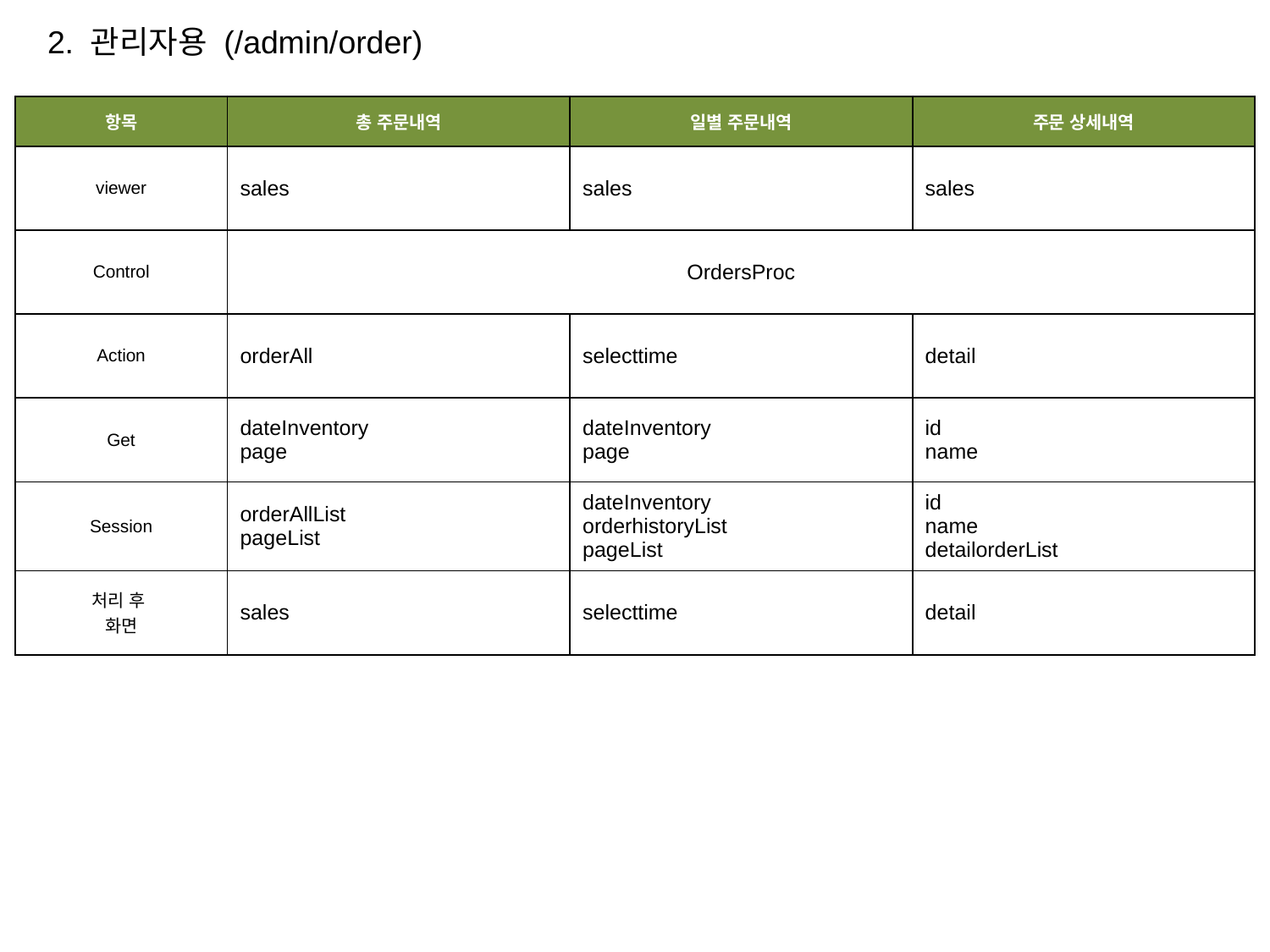

2. 관리자용 (/admin/order)
| 항목 | 총 주문내역 | 일별 주문내역 | 주문 상세내역 |
| --- | --- | --- | --- |
| viewer | sales | sales | sales |
| Control | OrdersProc |  |  |
| Action | orderAll | selecttime | detail |
| Get | dateInventory page | dateInventory page | id name |
| Session | orderAllList pageList | dateInventory orderhistoryList pageList | id name detailorderList |
| 처리 후 화면 | sales | selecttime | detail |